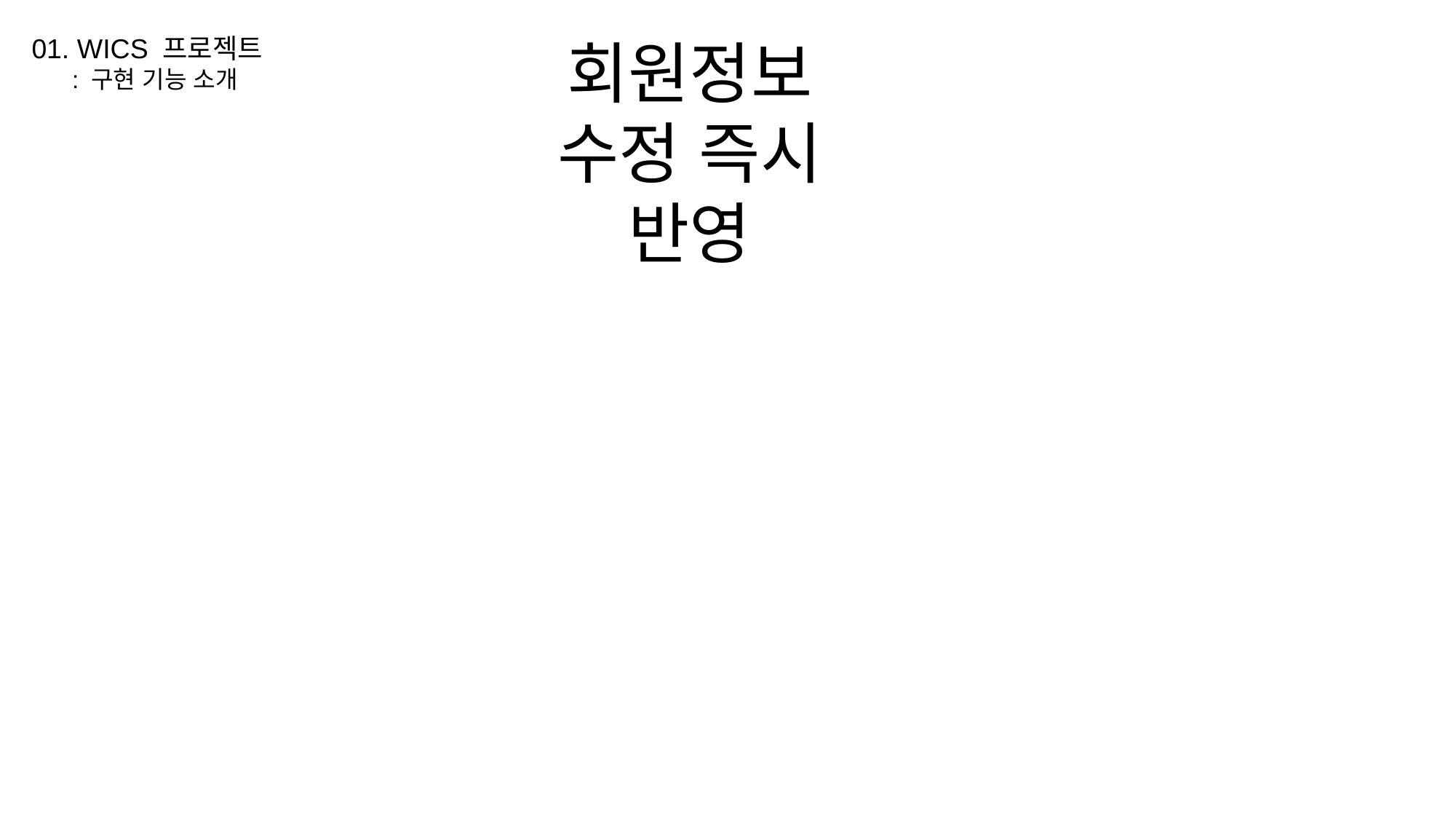

01. WICS 프로젝트
      : 구현 기능 소개
회원정보 수정 즉시 반영